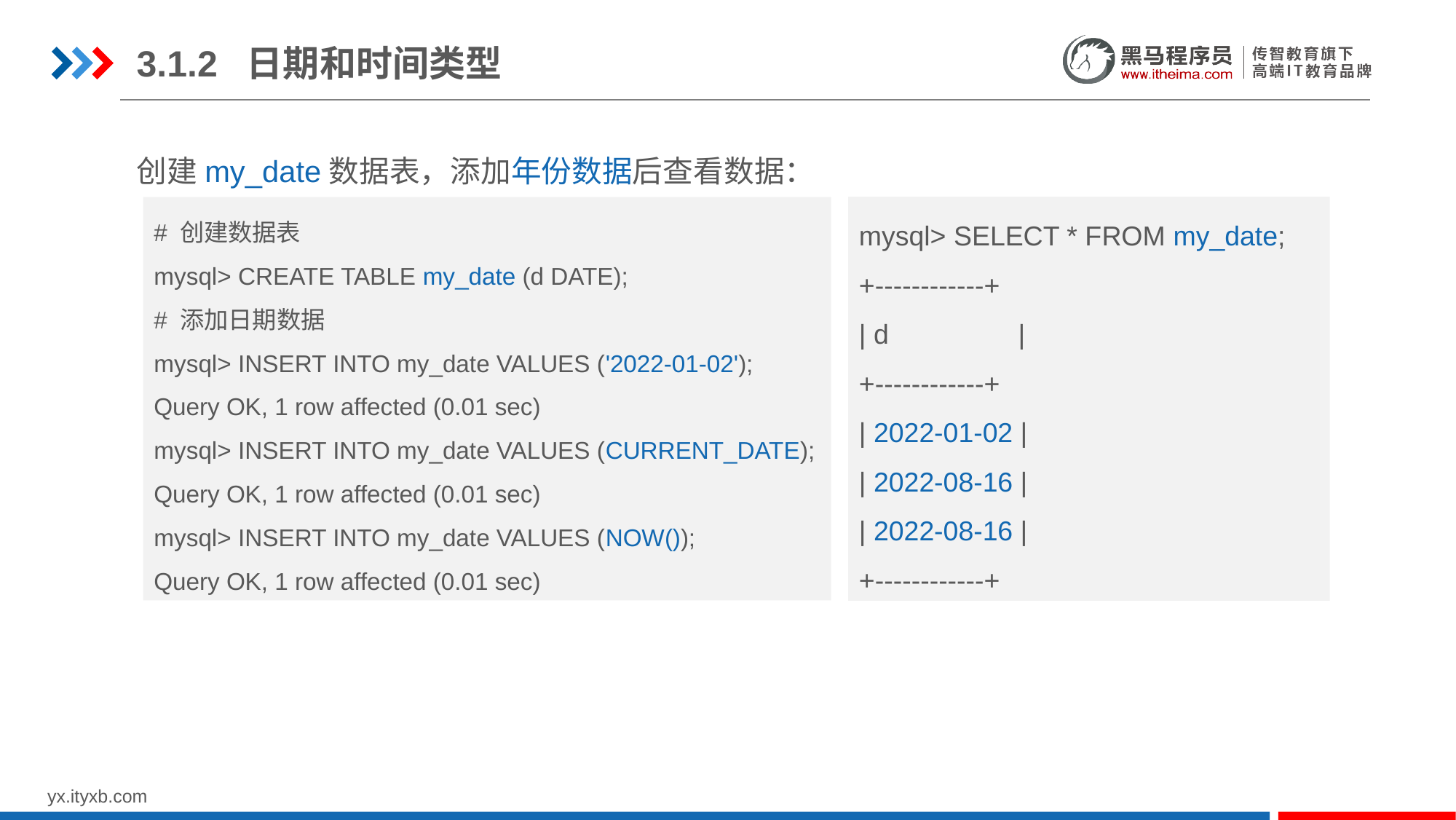

3.1.2  日期和时间类型
创建my_date数据表，添加年份数据后查看数据：
# 创建数据表
mysql> CREATE TABLE my_date (d DATE);
# 添加日期数据
mysql> INSERT INTO my_date VALUES ('2022-01-02');
Query OK, 1 row affected (0.01 sec)
mysql> INSERT INTO my_date VALUES (CURRENT_DATE);
Query OK, 1 row affected (0.01 sec)
mysql> INSERT INTO my_date VALUES (NOW());
Query OK, 1 row affected (0.01 sec)
mysql> SELECT * FROM my_date;
+------------+
| d                 |
+------------+
| 2022-01-02 |
| 2022-08-16 |
| 2022-08-16 |
+------------+